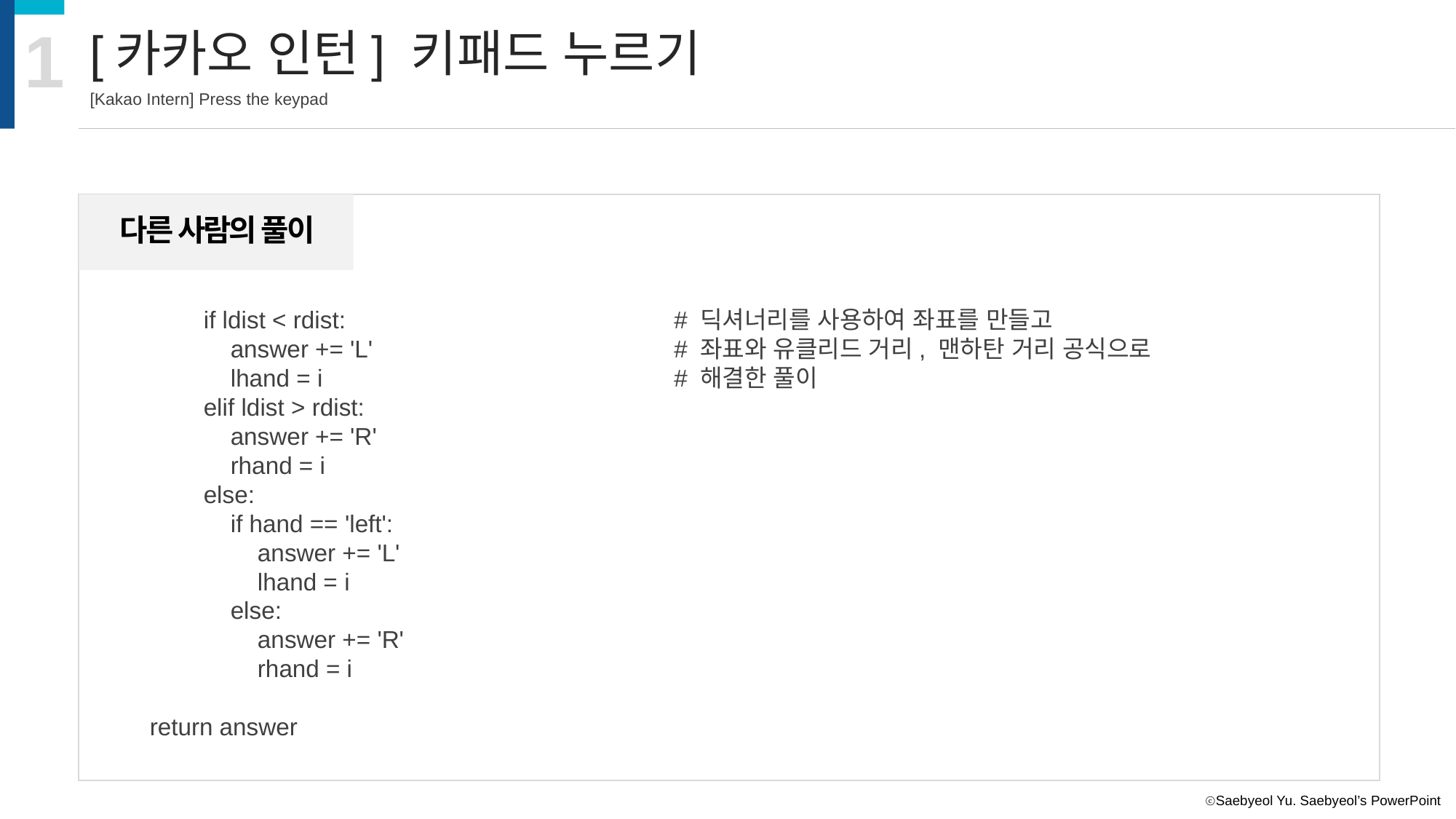

1
[카카오 인턴] 키패드 누르기
[Kakao Intern] Press the keypad

다른 사람의 풀이
            if ldist < rdist:
                answer += 'L'
                lhand = i
            elif ldist > rdist:
                answer += 'R'
                rhand = i
            else:
                if hand == 'left':
                    answer += 'L'
                    lhand = i
                else:
                    answer += 'R'
                    rhand = i

    return answer
# 딕셔너리를 사용하여 좌표를 만들고
# 좌표와 유클리드 거리, 맨하탄 거리 공식으로
# 해결한 풀이